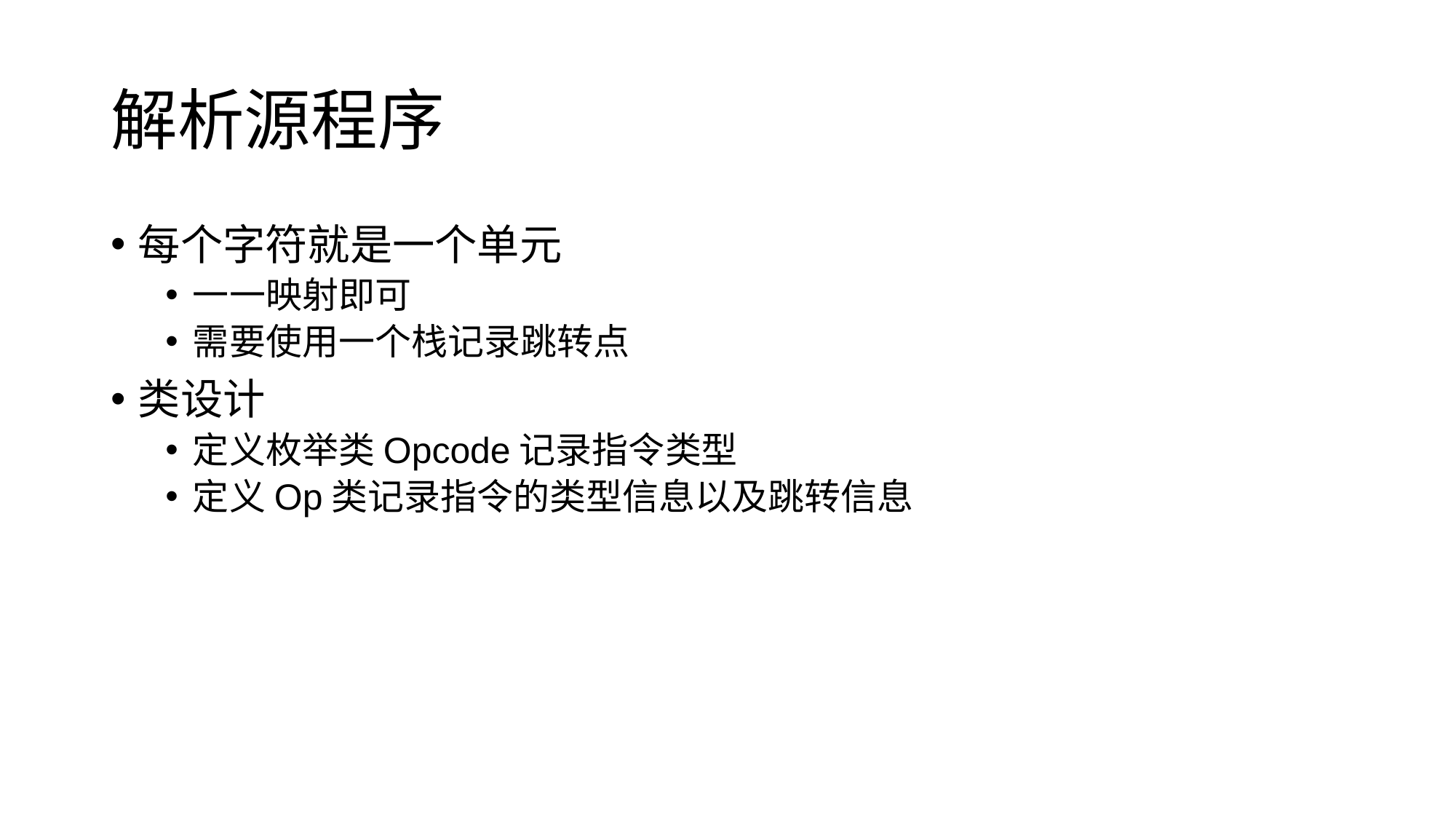

# 解析源程序
每个字符就是一个单元
一一映射即可
需要使用一个栈记录跳转点
类设计
定义枚举类Opcode记录指令类型
定义Op类记录指令的类型信息以及跳转信息